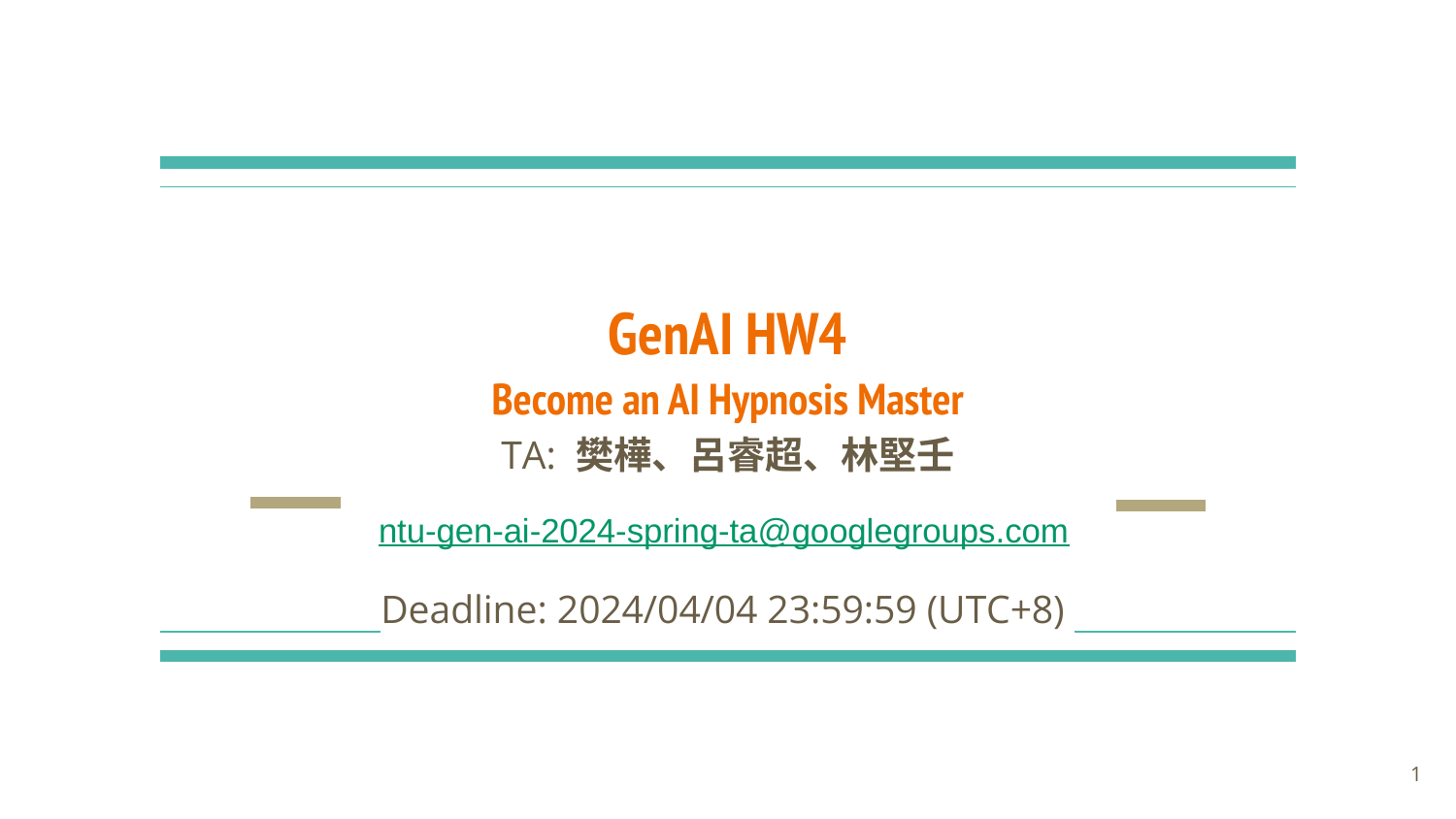

# GenAI HW4 Become an AI Hypnosis Master
TA: 樊樺、呂睿超、林堅壬
ntu-gen-ai-2024-spring-ta@googlegroups.com

Deadline: 2024/04/04 23:59:59 (UTC+8)
1